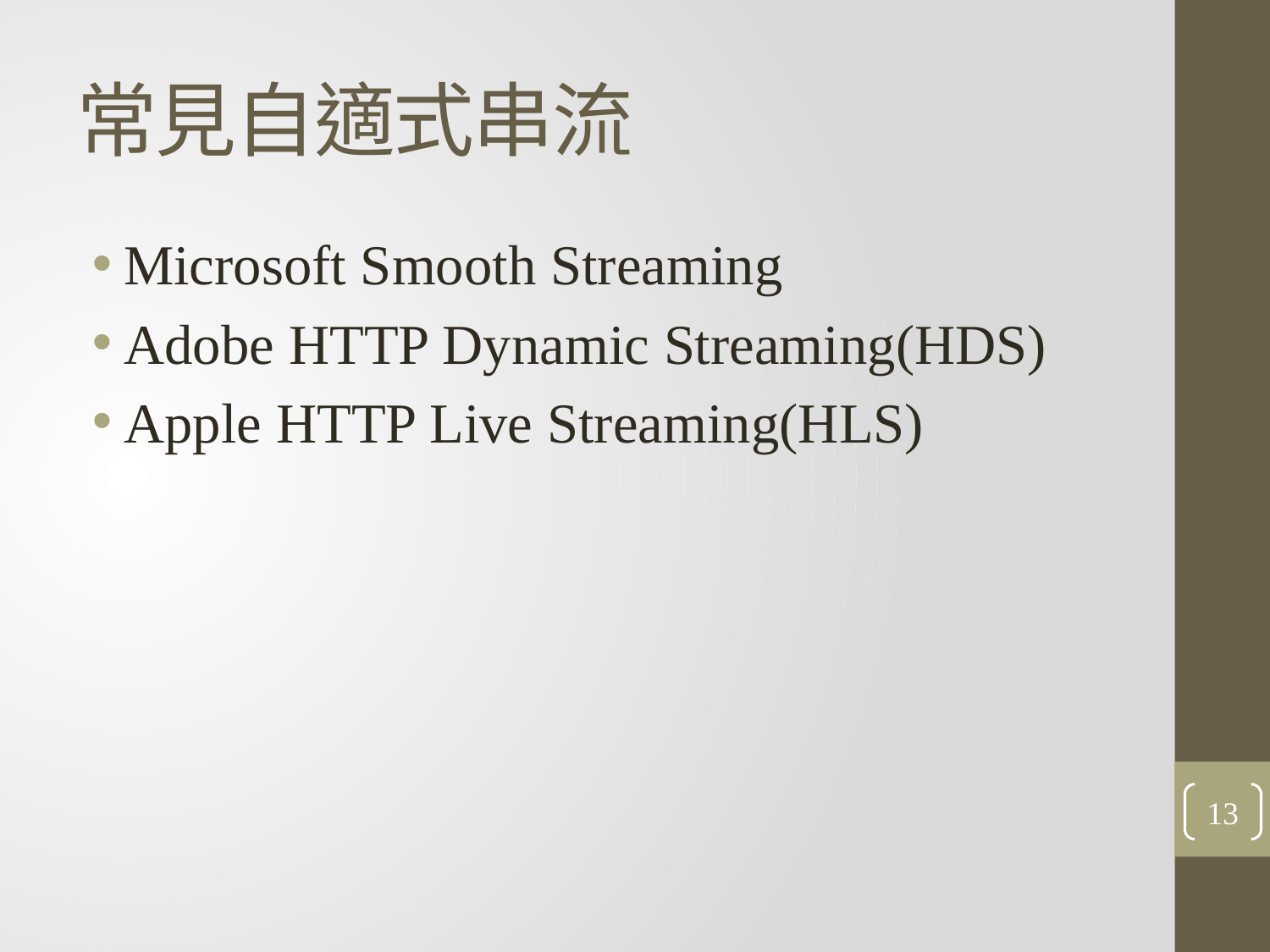

# 常見自適式串流
Microsoft Smooth Streaming
Adobe HTTP Dynamic Streaming(HDS)
Apple HTTP Live Streaming(HLS)

13